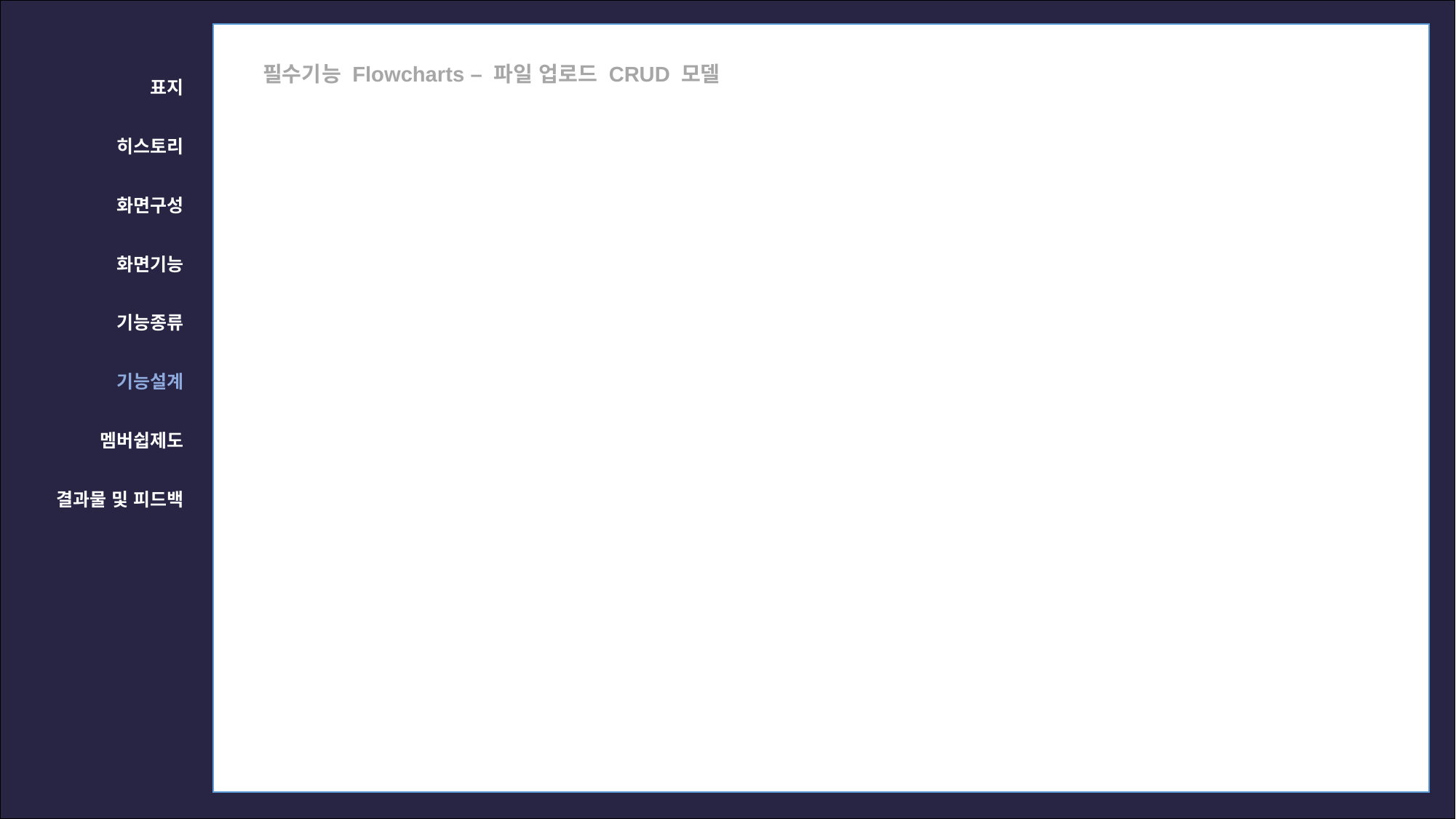

표지
히스토리
화면구성
화면기능
기능종류
기능설계
멤버쉽제도
결과물 및 피드백
필수기능 Flowcharts – 파일 업로드 CRUD 모델